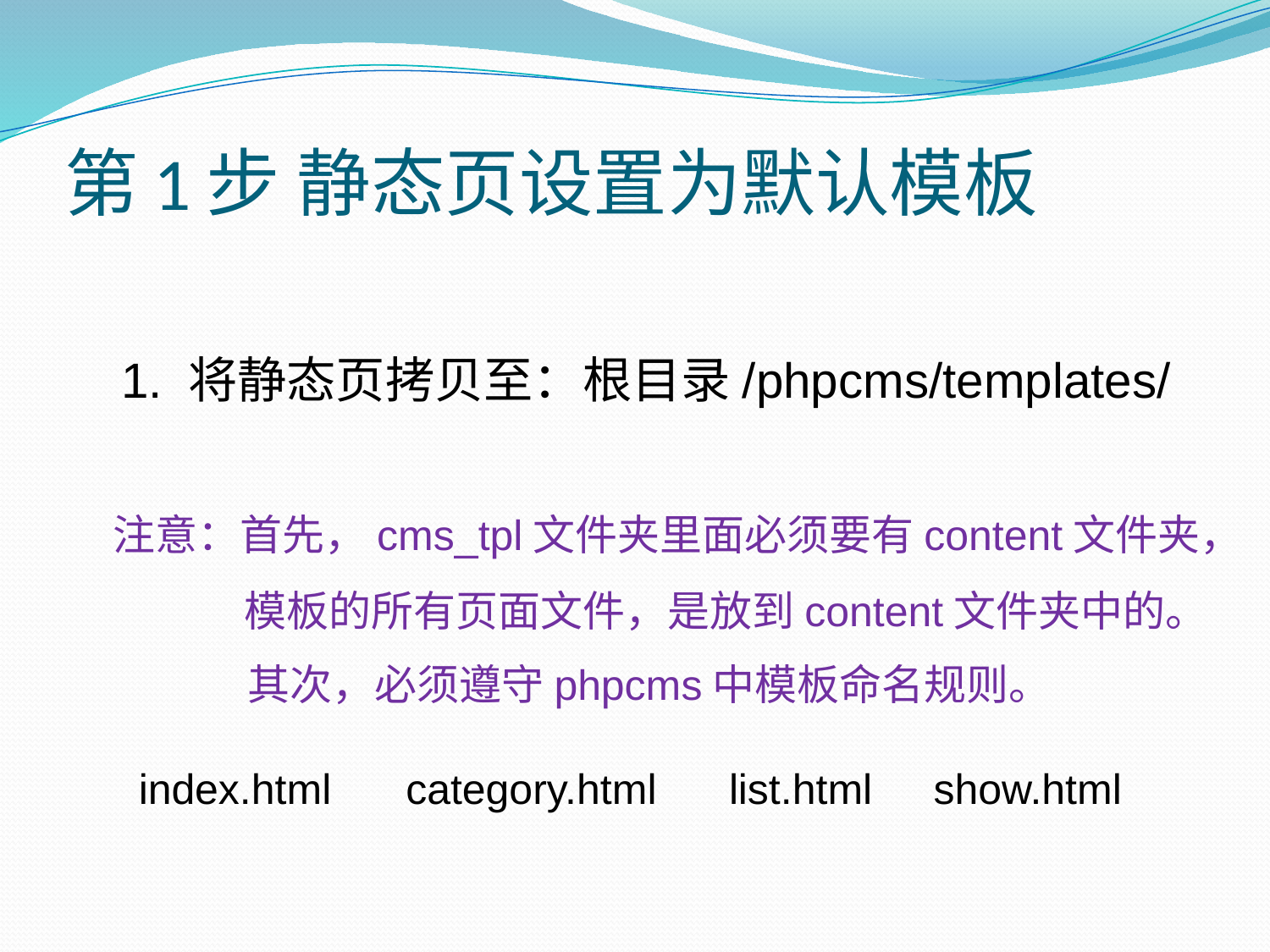

# 第1步 静态页设置为默认模板

1. 将静态页拷贝至：根目录/phpcms/templates/
注意：首先，cms_tpl文件夹里面必须要有content文件夹，
模板的所有页面文件，是放到content文件夹中的。
 其次，必须遵守phpcms中模板命名规则。
category.html
index.html
list.html
show.html